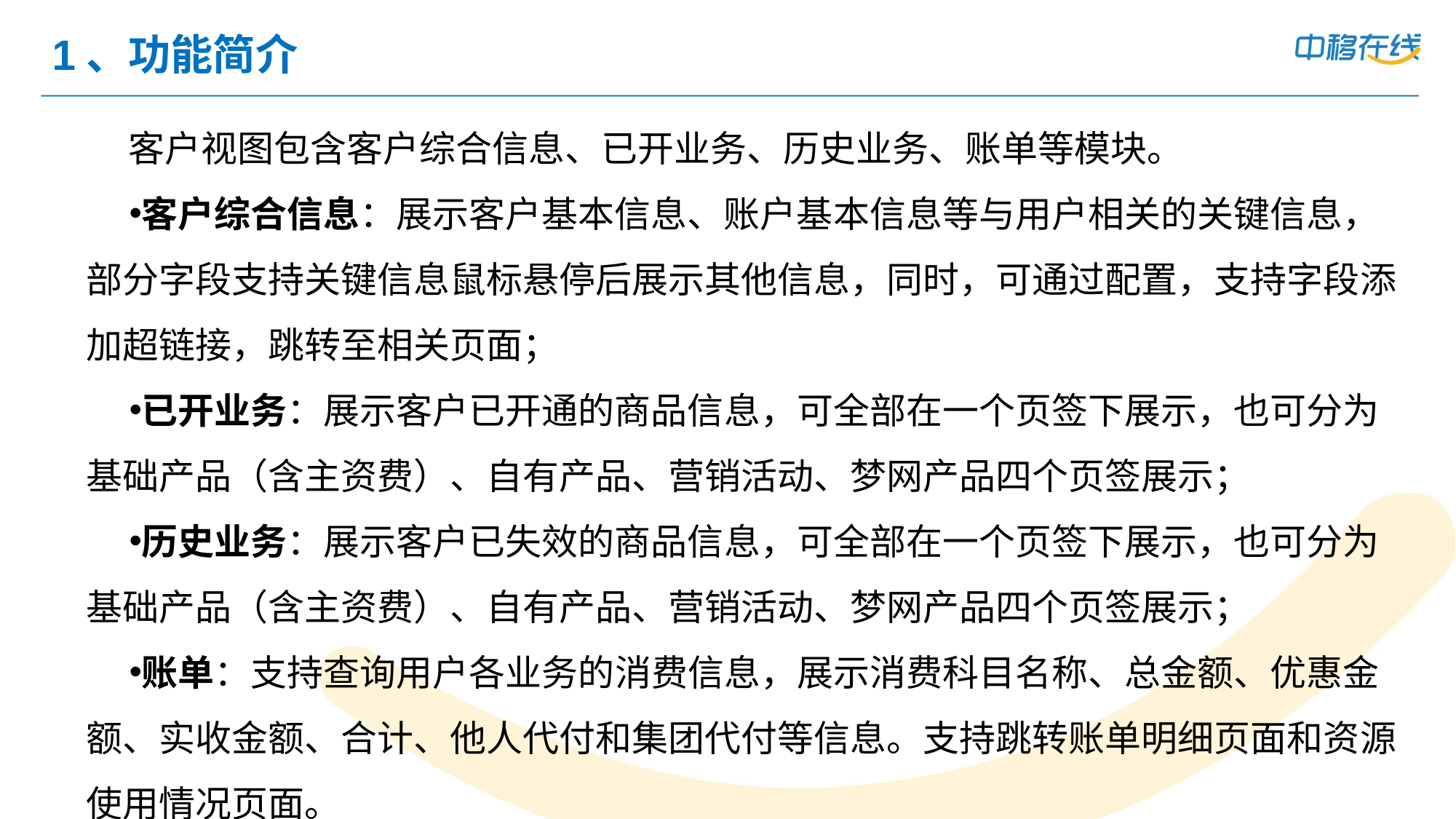

# 1、功能简介
   客户视图包含客户综合信息、已开业务、历史业务、账单等模块。
客户综合信息：展示客户基本信息、账户基本信息等与用户相关的关键信息，部分字段支持关键信息鼠标悬停后展示其他信息，同时，可通过配置，支持字段添加超链接，跳转至相关页面；
已开业务：展示客户已开通的商品信息，可全部在一个页签下展示，也可分为基础产品（含主资费）、自有产品、营销活动、梦网产品四个页签展示；
历史业务：展示客户已失效的商品信息，可全部在一个页签下展示，也可分为基础产品（含主资费）、自有产品、营销活动、梦网产品四个页签展示；
账单：支持查询用户各业务的消费信息，展示消费科目名称、总金额、优惠金额、实收金额、合计、他人代付和集团代付等信息。支持跳转账单明细页面和资源使用情况页面。